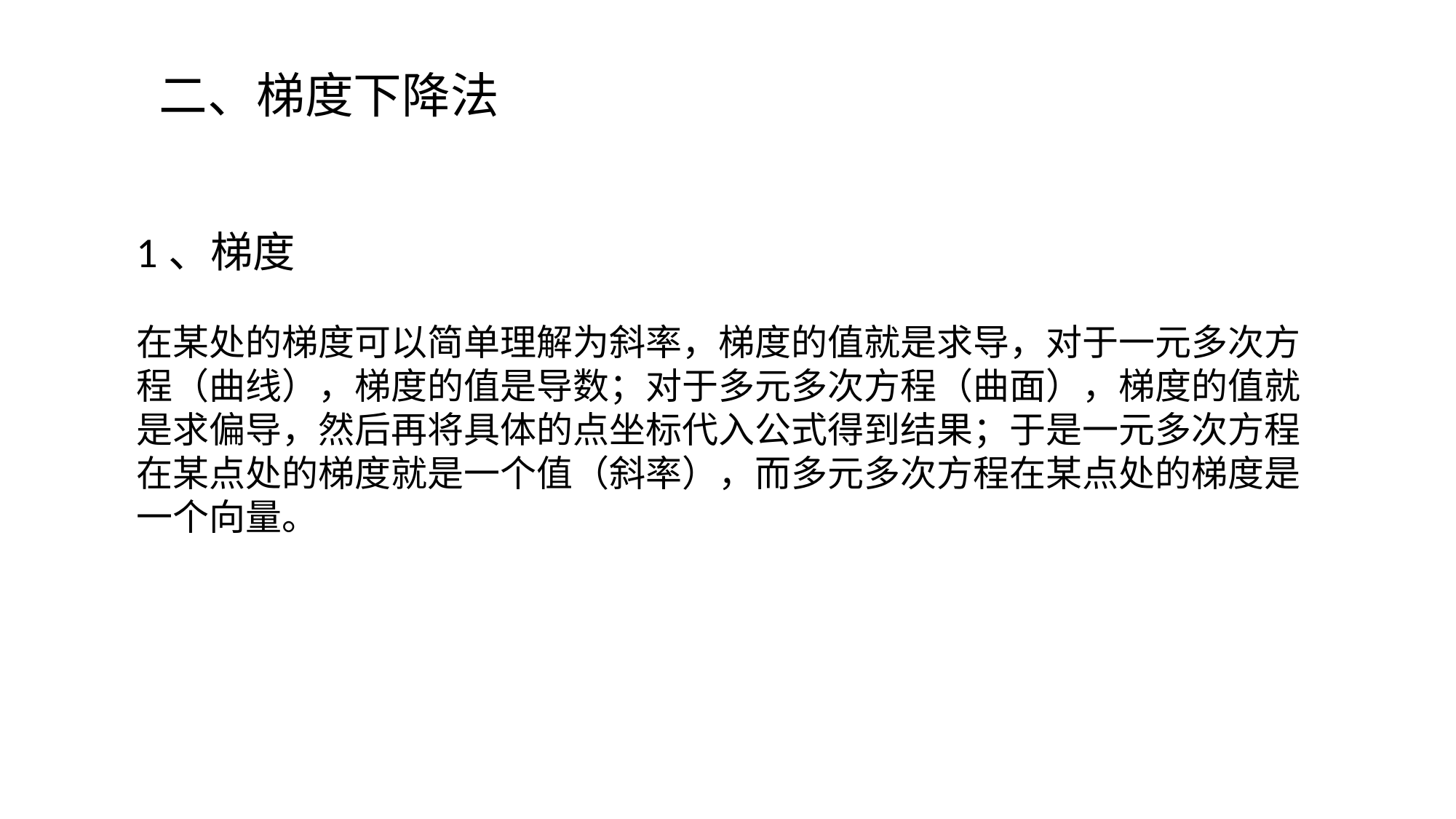

二、梯度下降法

1、梯度

在某处的梯度可以简单理解为斜率，梯度的值就是求导，对于一元多次方程（曲线），梯度的值是导数；对于多元多次方程（曲面），梯度的值就是求偏导，然后再将具体的点坐标代入公式得到结果；于是一元多次方程在某点处的梯度就是一个值（斜率），而多元多次方程在某点处的梯度是一个向量。